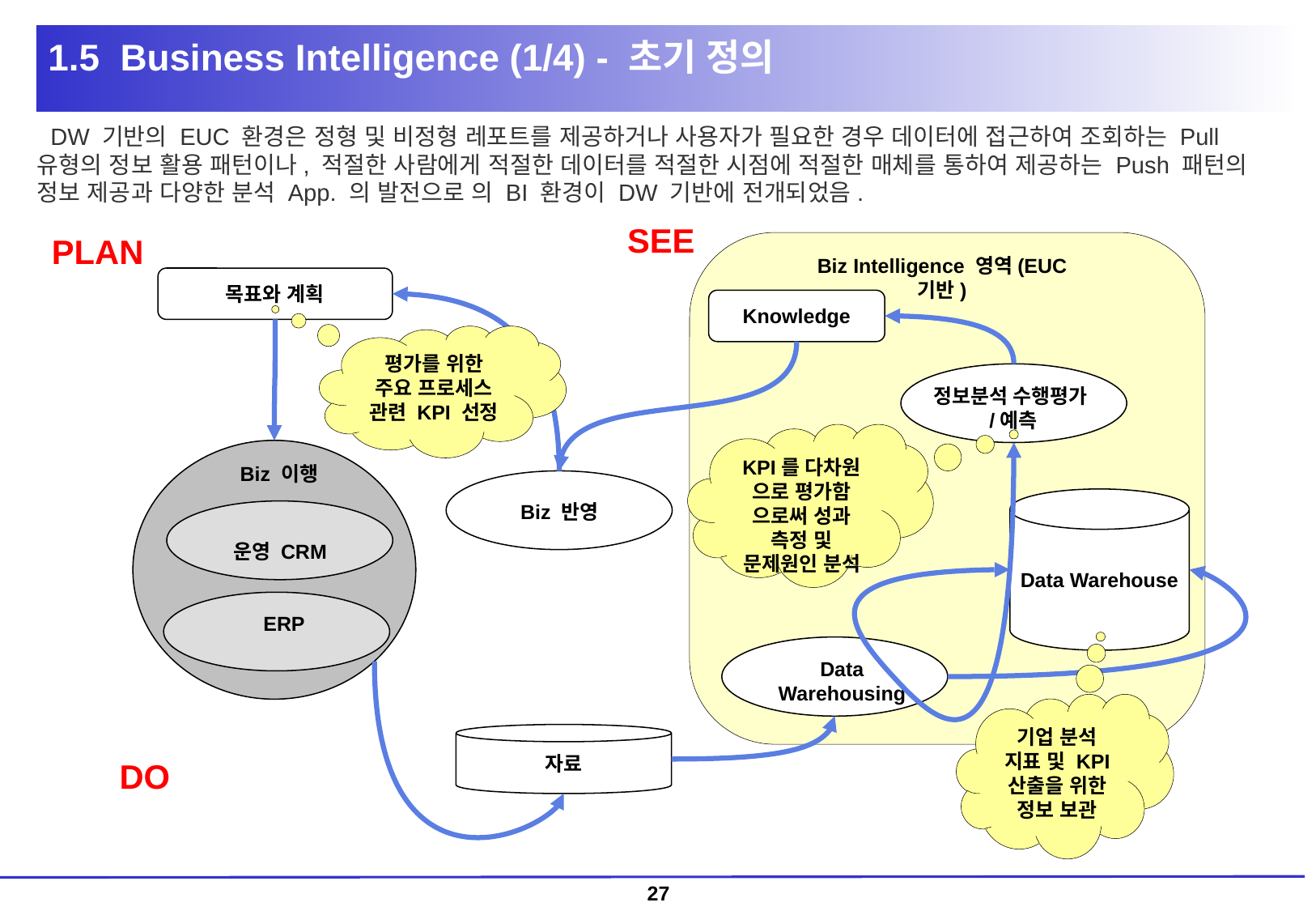

1.5  Business Intelligence (1/4) - 초기 정의
  DW 기반의 EUC 환경은 정형 및 비정형 레포트를 제공하거나 사용자가 필요한 경우 데이터에 접근하여 조회하는 Pull 유형의 정보 활용 패턴이나, 적절한 사람에게 적절한 데이터를 적절한 시점에 적절한 매체를 통하여 제공하는 Push 패턴의 정보 제공과 다양한 분석 App. 의 발전으로 의 BI 환경이 DW 기반에 전개되었음.
SEE
PLAN

Biz Intelligence 영역(EUC 기반)
목표와 계획
Knowledge
평가를 위한 주요 프로세스 관련 KPI 선정

정보분석 수행평가/예측
KPI를 다차원 으로 평가함 으로써 성과 측정 및 문제원인 분석

Biz 이행

Biz 반영
Data Warehouse

운영 CRM

ERP

Data Warehousing
기업 분석 지표 및 KPI 산출을 위한 정보 보관
자료
DO